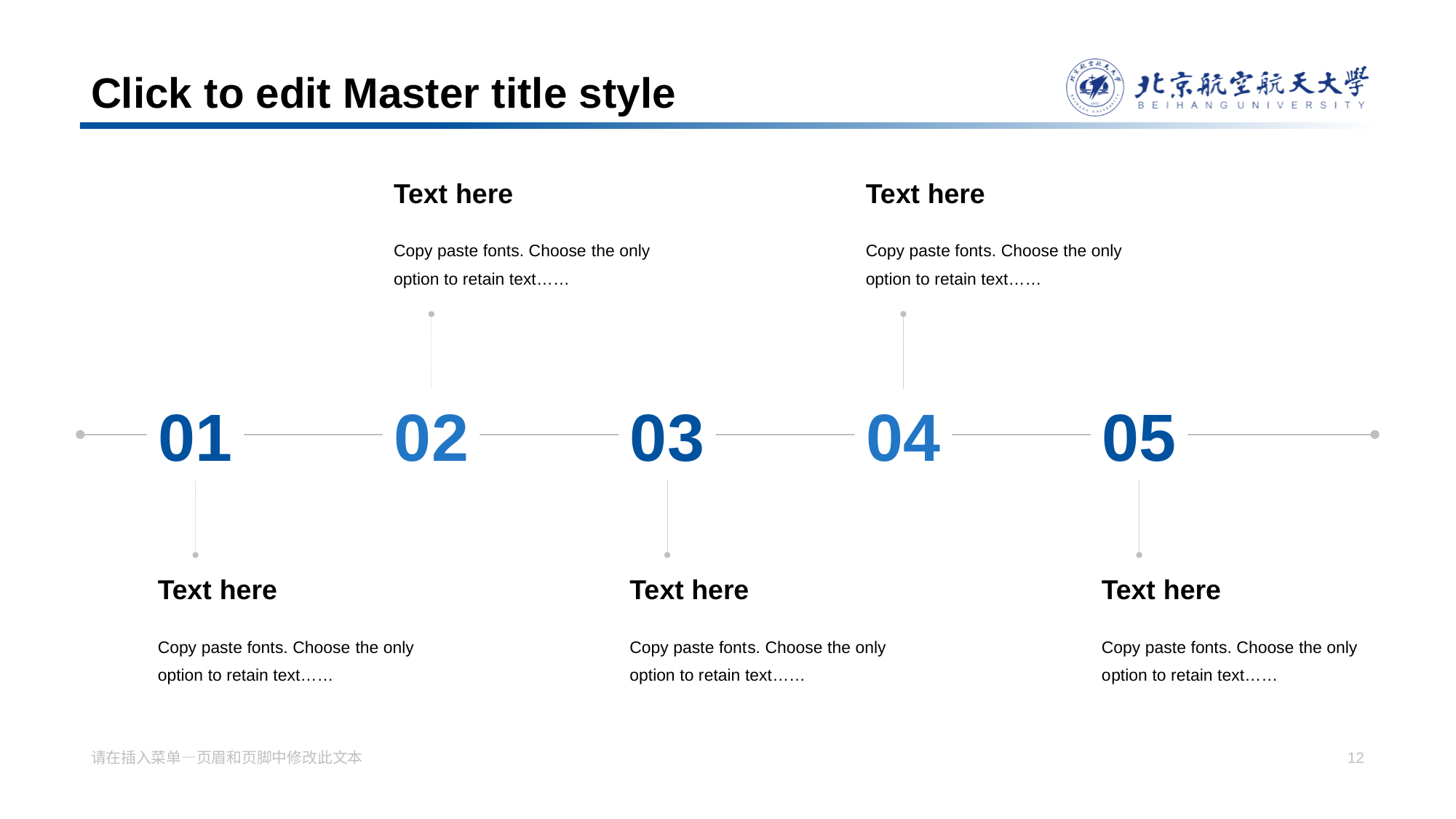

# Click to edit Master title style
Text  here
Copy paste fonts. Choose  the only option to retain text……
Te xt here
Copy paste font s. Choose the only option to retain text……
0 2
0 4
0 5
0 1
0 3
Text  here
Copy paste fonts. Choose the only o ption to retain text……
Text  here
Copy paste fonts. Choose  the only option to retain text……
Te xt here
Copy paste font s. Choose the only option to retain text……
请在插入菜单—页眉和页脚中修改此文本
12